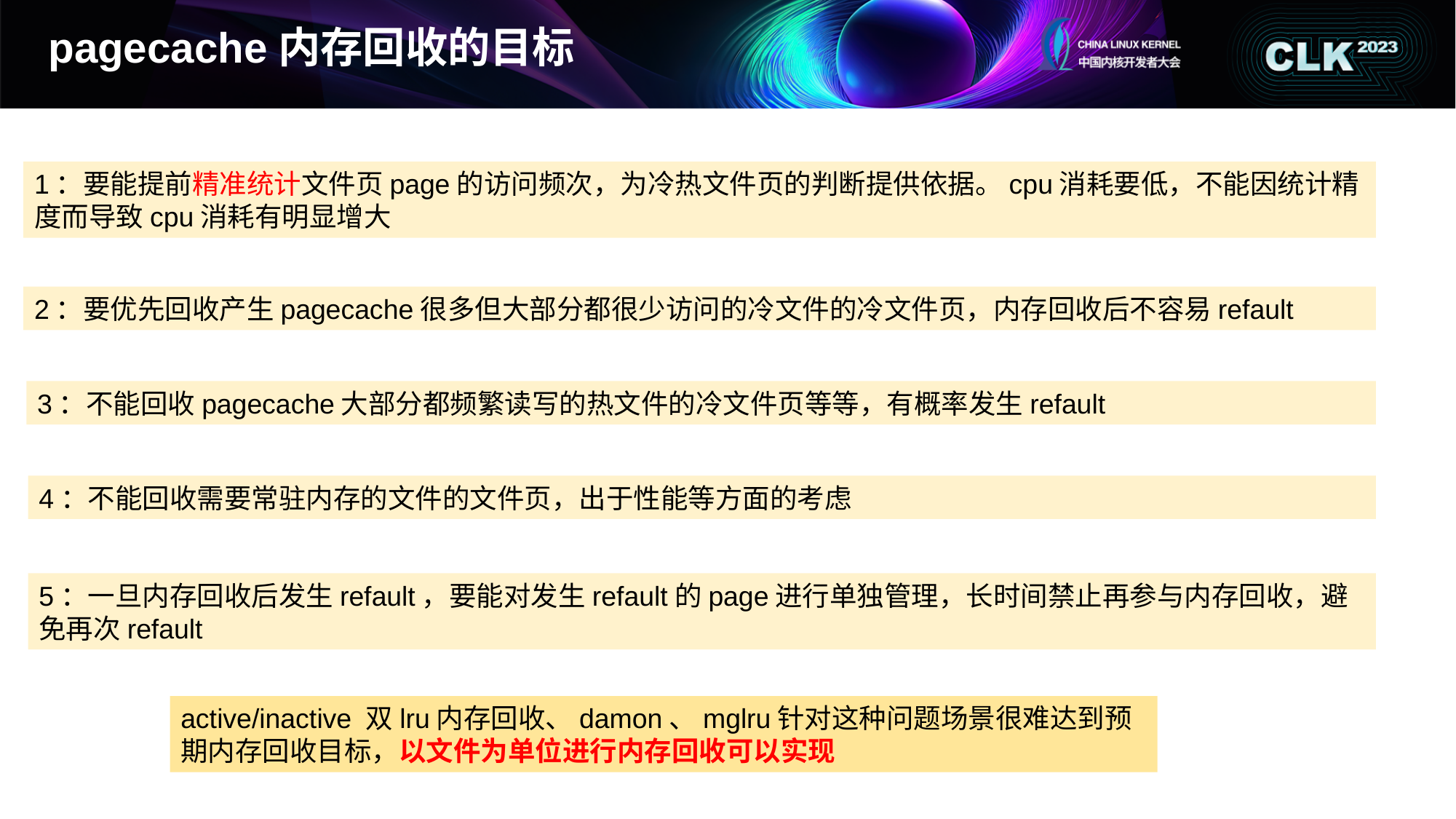

# pagecache内存回收的目标
1：要能提前精准统计文件页page的访问频次，为冷热文件页的判断提供依据。cpu消耗要低，不能因统计精度而导致cpu消耗有明显增大
2：要优先回收产生pagecache很多但大部分都很少访问的冷文件的冷文件页，内存回收后不容易refault
3：不能回收pagecache大部分都频繁读写的热文件的冷文件页等等，有概率发生refault
4：不能回收需要常驻内存的文件的文件页，出于性能等方面的考虑
5：一旦内存回收后发生refault，要能对发生refault的page进行单独管理，长时间禁止再参与内存回收，避免再次refault
active/inactive 双lru内存回收、damon、mglru针对这种问题场景很难达到预期内存回收目标，以文件为单位进行内存回收可以实现